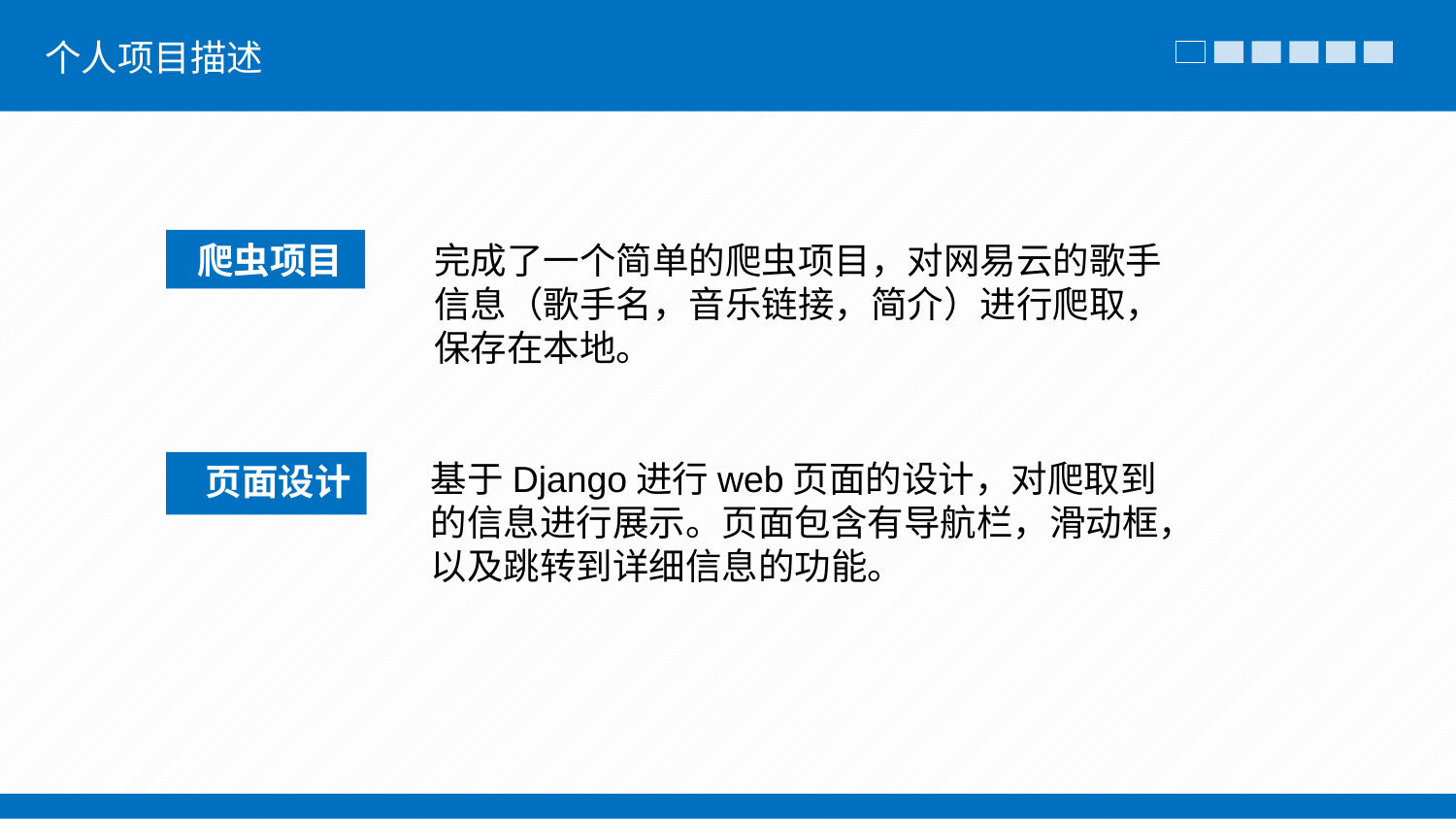

个人项目描述

 爬虫项目
完成了一个简单的爬虫项目，对网易云的歌手信息（歌手名，音乐链接，简介）进行爬取，保存在本地。
基于Django进行web页面的设计，对爬取到的信息进行展示。页面包含有导航栏，滑动框，以及跳转到详细信息的功能。

 页面设计